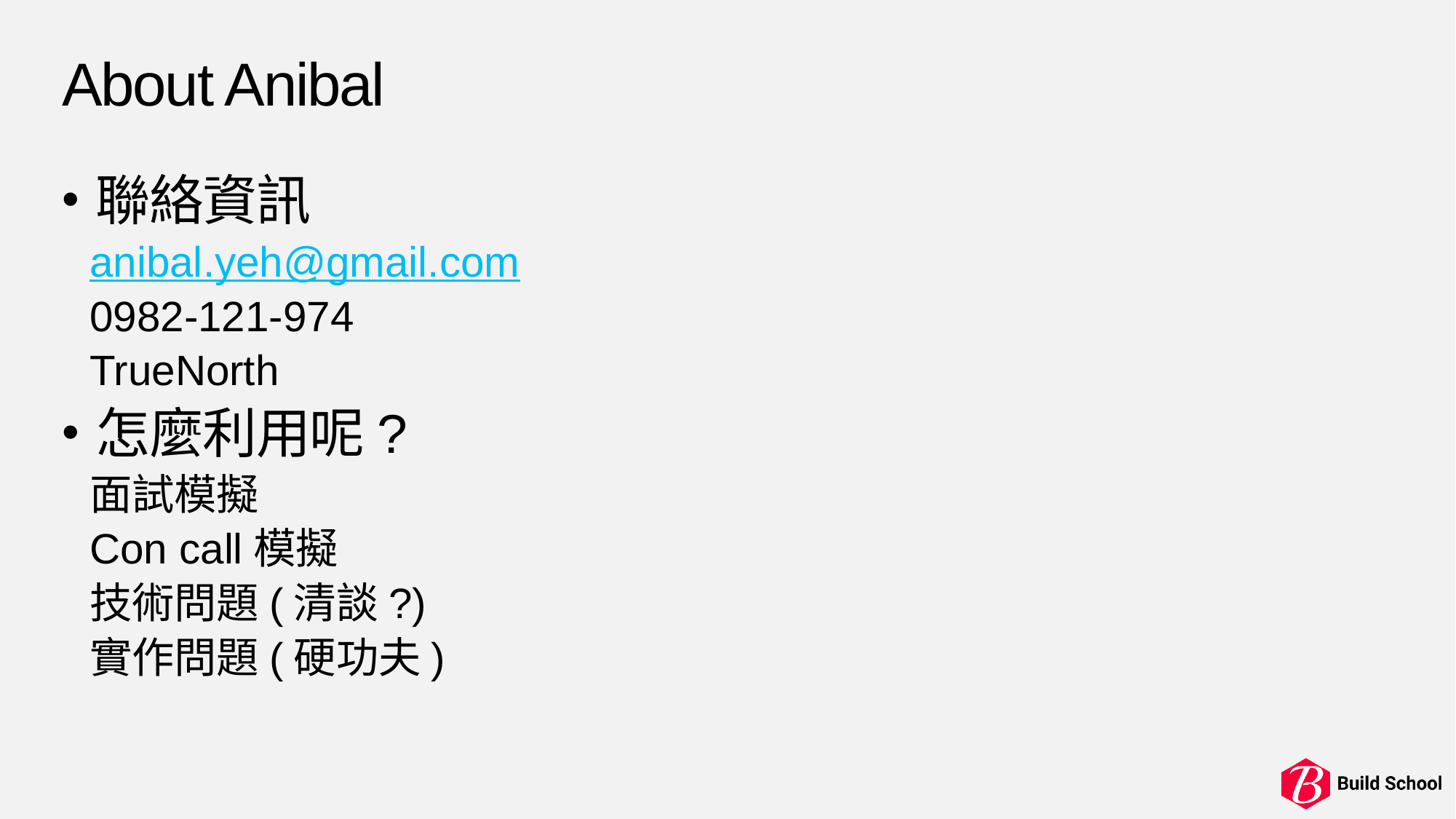

# About Anibal
聯絡資訊
anibal.yeh@gmail.com
0982-121-974
TrueNorth
怎麼利用呢?
面試模擬
Con call模擬
技術問題(清談?)
實作問題(硬功夫)